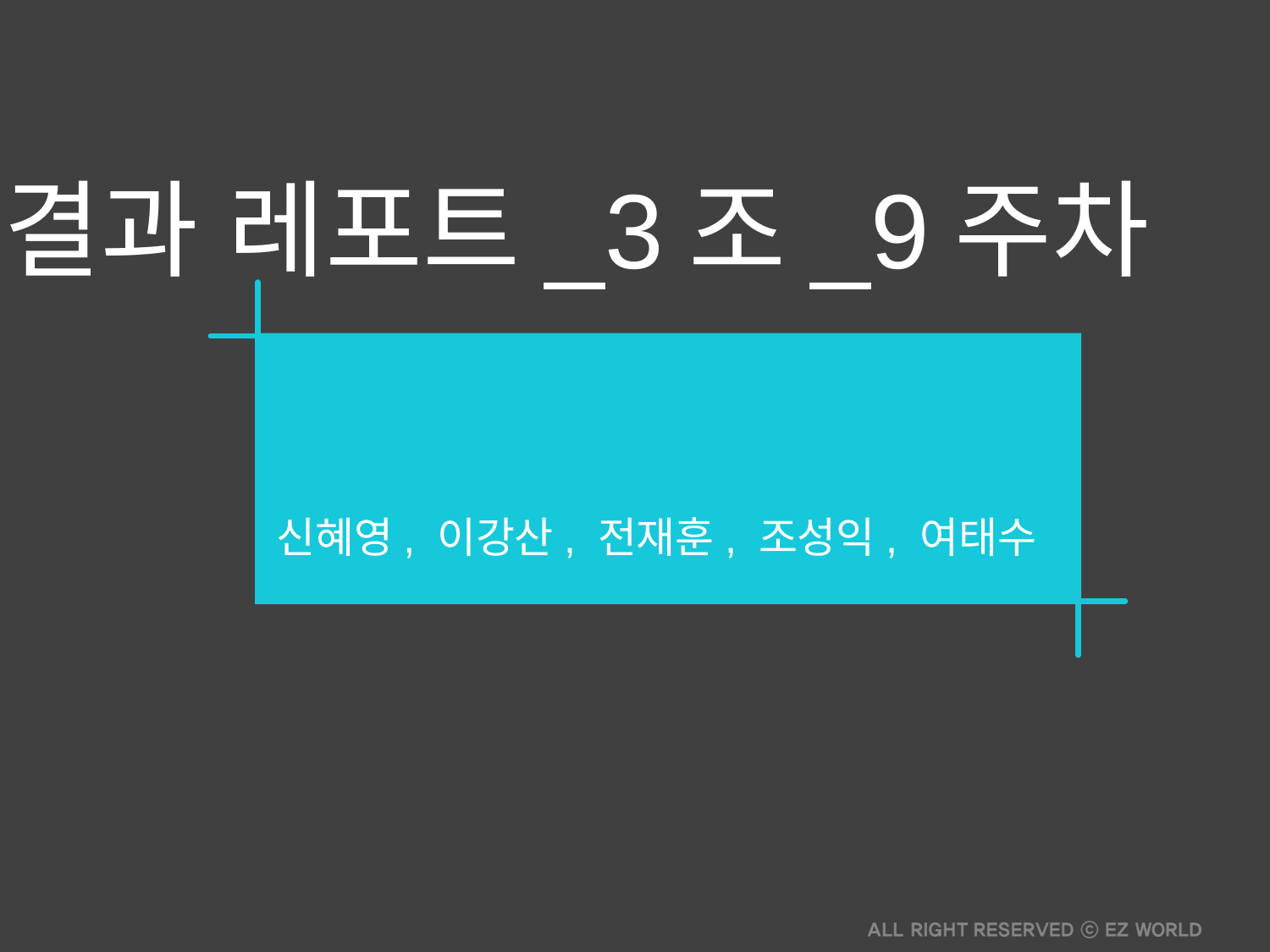

결과 레포트_3조_9주차

신혜영, 이강산, 전재훈, 조성익, 여태수